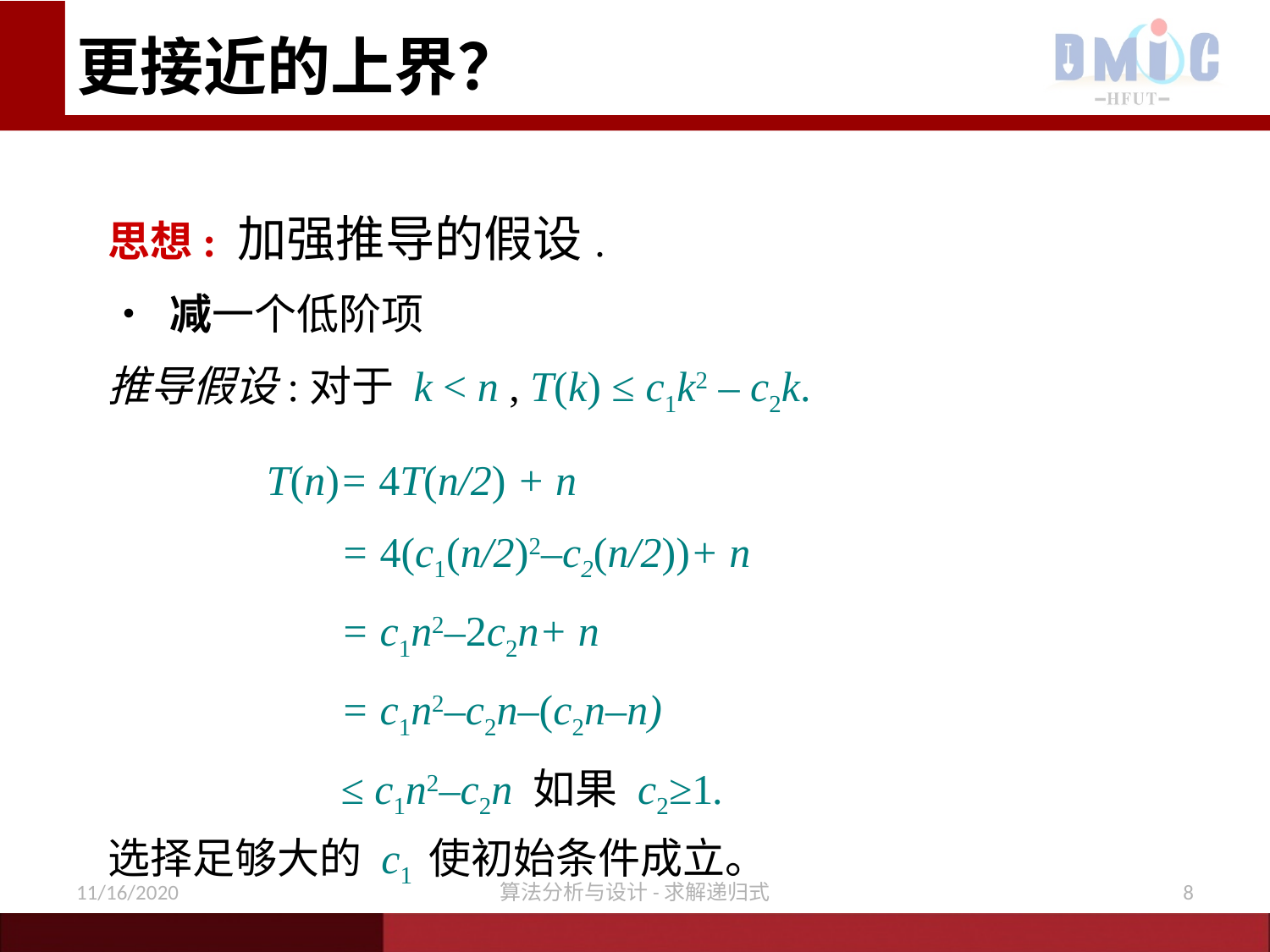

# 更接近的上界？
思想: 加强推导的假设.
• 减一个低阶项
推导假设:对于 k < n , T(k) ≤ c1k2 – c2k.
T(n)= 4T(n/2) + n
       = 4(c1(n/2)2–c2(n/2))+ n
       = c1n2–2c2n+ n
       = c1n2–c2n–(c2n–n)
       ≤ c1n2–c2n 如果 c2≥1.
选择足够大的 c1 使初始条件成立。
11/16/2020
算法分析与设计-求解递归式
8